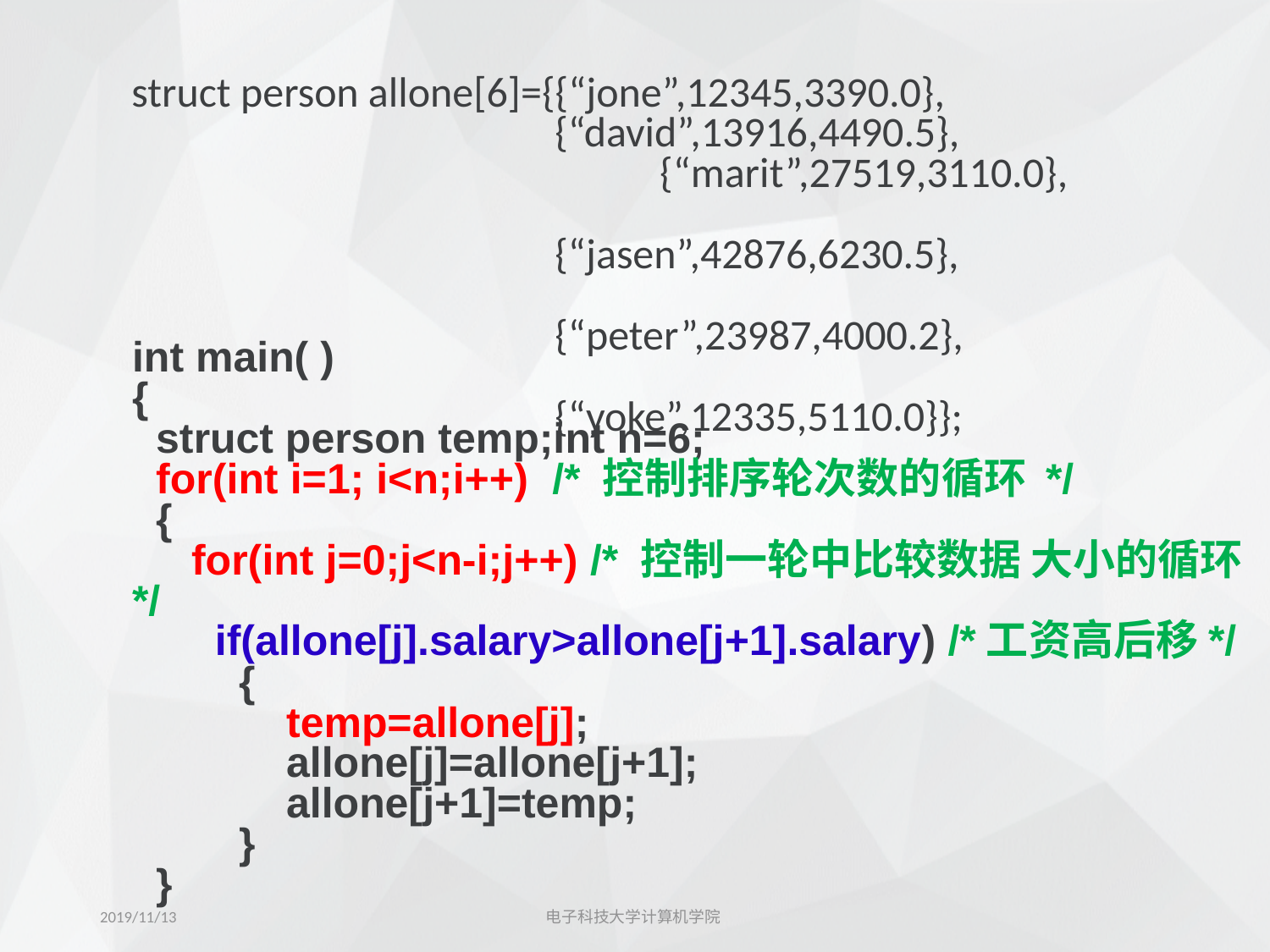

struct person allone[6]={{“jone”,12345,3390.0},
{“david”,13916,4490.5},                            {“marit”,27519,3110.0},                                          {“jasen”,42876,6230.5},                                          {“peter”,23987,4000.2},                                          {“yoke”,12335,5110.0}};
int main( )
{
  struct person temp;int n=6;
  for(int i=1; i<n;i++)  /* 控制排序轮次数的循环 */
  {
     for(int j=0;j<n-i;j++) /* 控制一轮中比较数据 大小的循环*/
       if(allone[j].salary>allone[j+1].salary) /*工资高后移*/
         {
             temp=allone[j];
             allone[j]=allone[j+1];
             allone[j+1]=temp;
         }
  }

2019/11/13
电子科技大学计算机学院